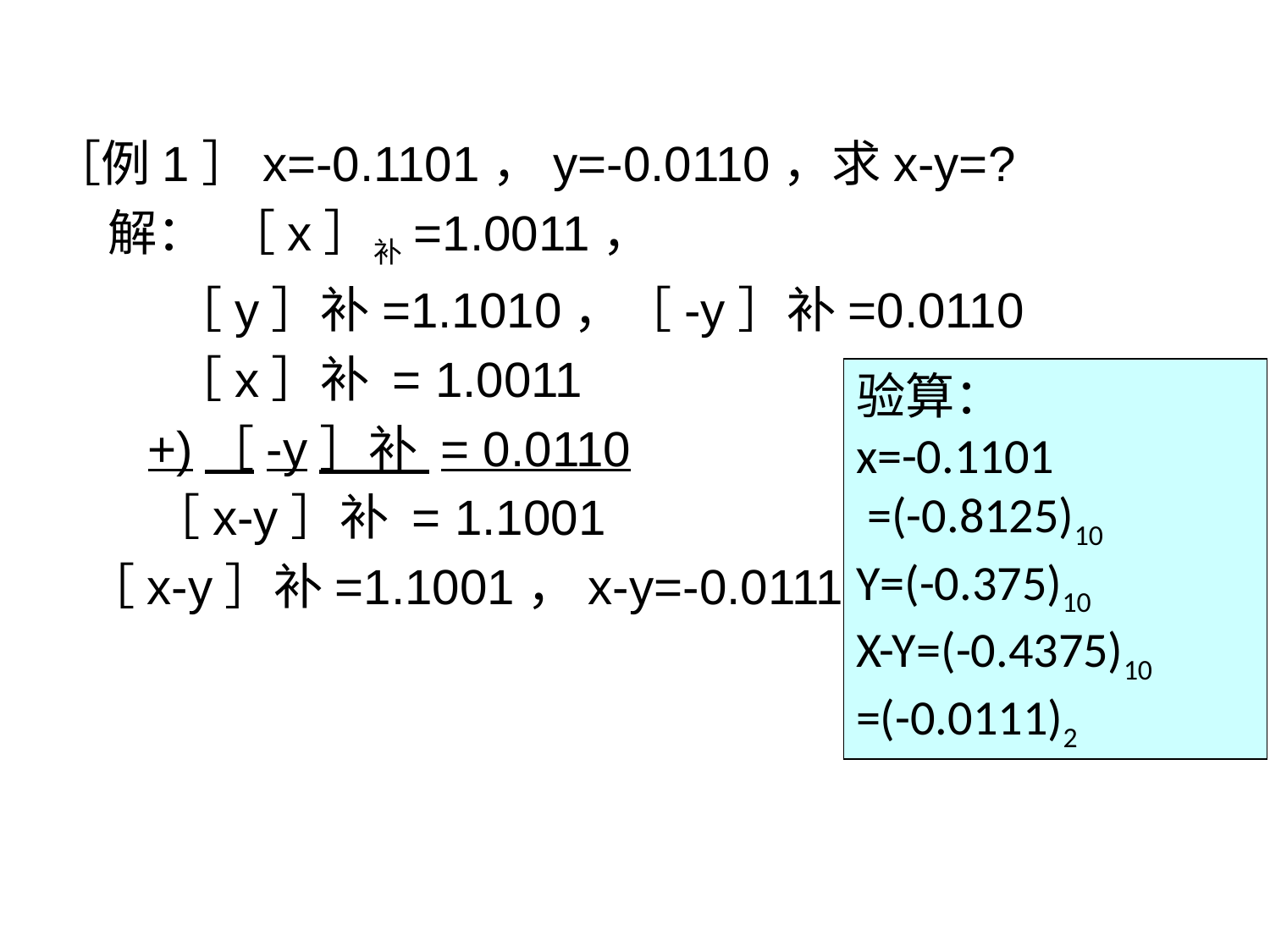

［例1］x=-0.1101，y=-0.0110，求x-y=?
    解：	［x］补=1.0011，
          ［y］补=1.1010，［-y］补=0.0110
          ［x］补 = 1.0011
       +)［-y］补 = 0.0110
        ［x-y］补 = 1.1001
  ［x-y］补=1.1001，x-y=-0.0111

验算：
x=-0.1101
 =(-0.8125)10
Y=(-0.375)10
X-Y=(-0.4375)10
=(-0.0111)2